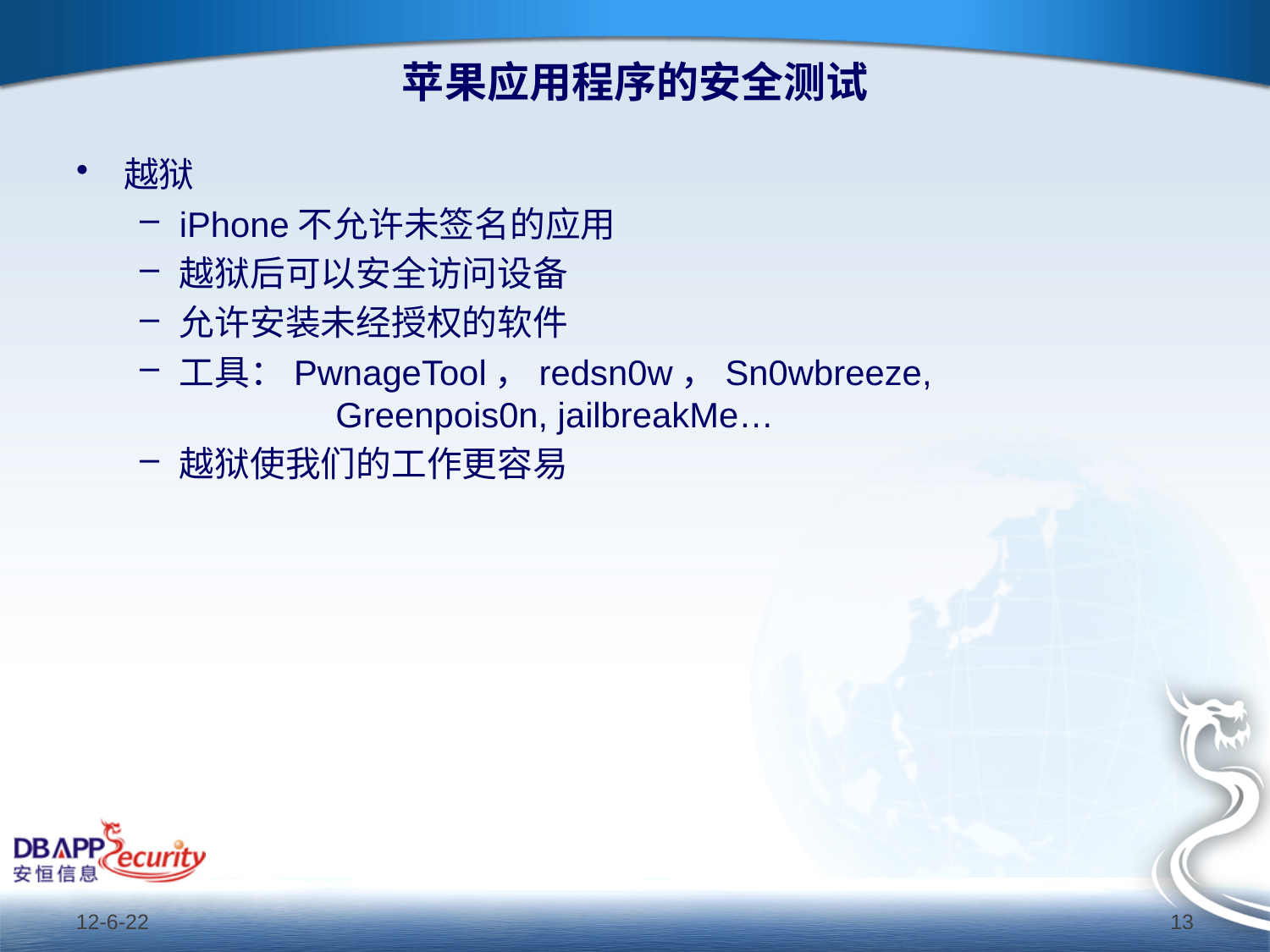

# 苹果应用程序的安全测试
越狱
iPhone不允许未签名的应用
越狱后可以安全访问设备
允许安装未经授权的软件
工具：PwnageTool，redsn0w，Sn0wbreeze,
	   Greenpois0n, jailbreakMe…
越狱使我们的工作更容易